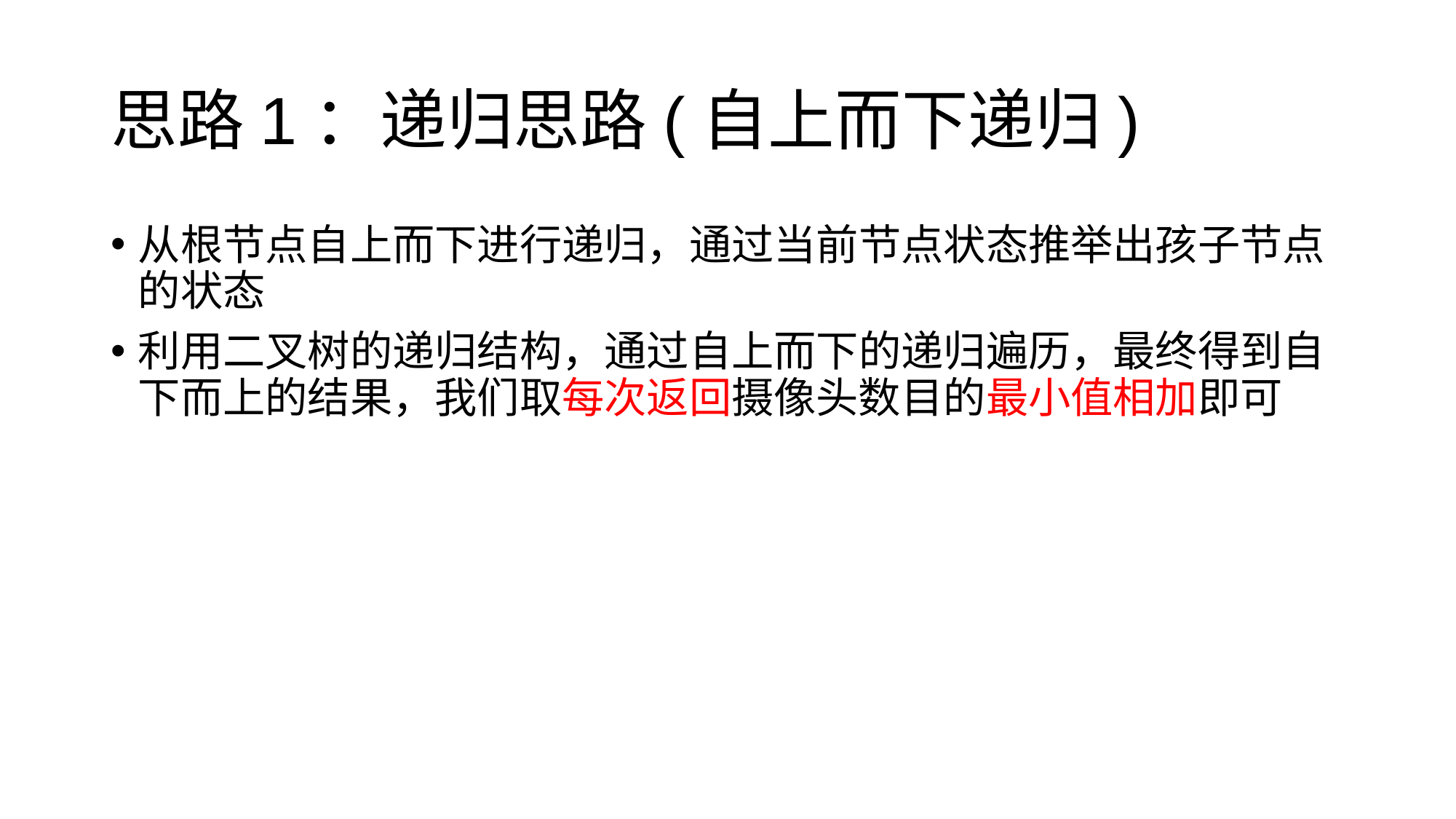

# 思路1：递归思路(自上而下递归)
从根节点自上而下进行递归，通过当前节点状态推举出孩子节点的状态
利用二叉树的递归结构，通过自上而下的递归遍历，最终得到自下而上的结果，我们取每次返回摄像头数目的最小值相加即可